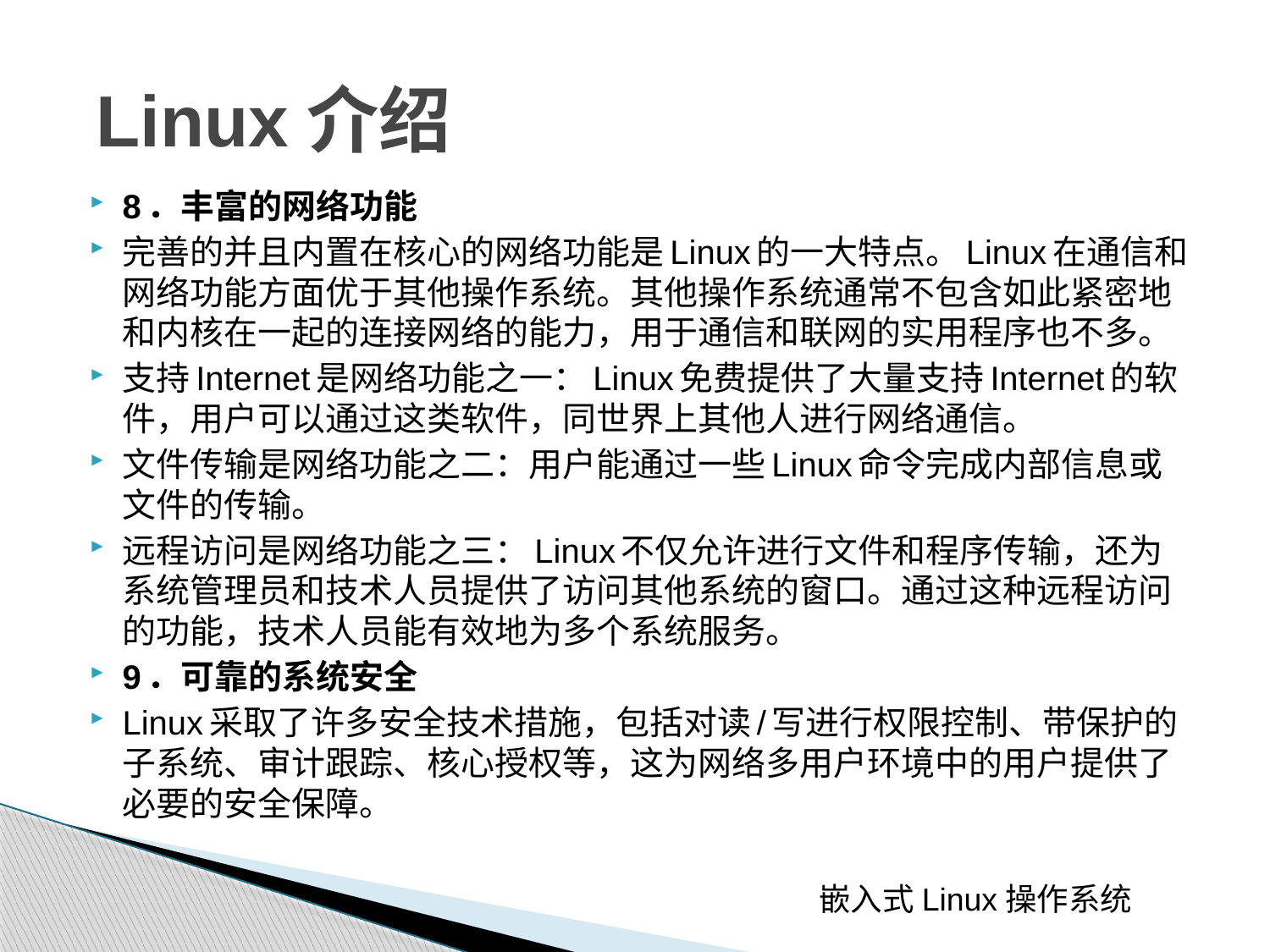

# Linux介绍
8．丰富的网络功能
完善的并且内置在核心的网络功能是Linux的一大特点。Linux在通信和网络功能方面优于其他操作系统。其他操作系统通常不包含如此紧密地和内核在一起的连接网络的能力，用于通信和联网的实用程序也不多。
支持Internet是网络功能之一：Linux免费提供了大量支持Internet的软件，用户可以通过这类软件，同世界上其他人进行网络通信。
文件传输是网络功能之二：用户能通过一些Linux命令完成内部信息或文件的传输。
远程访问是网络功能之三：Linux不仅允许进行文件和程序传输，还为系统管理员和技术人员提供了访问其他系统的窗口。通过这种远程访问的功能，技术人员能有效地为多个系统服务。
9．可靠的系统安全
Linux采取了许多安全技术措施，包括对读/写进行权限控制、带保护的子系统、审计跟踪、核心授权等，这为网络多用户环境中的用户提供了必要的安全保障。

         嵌入式Linux操作系统